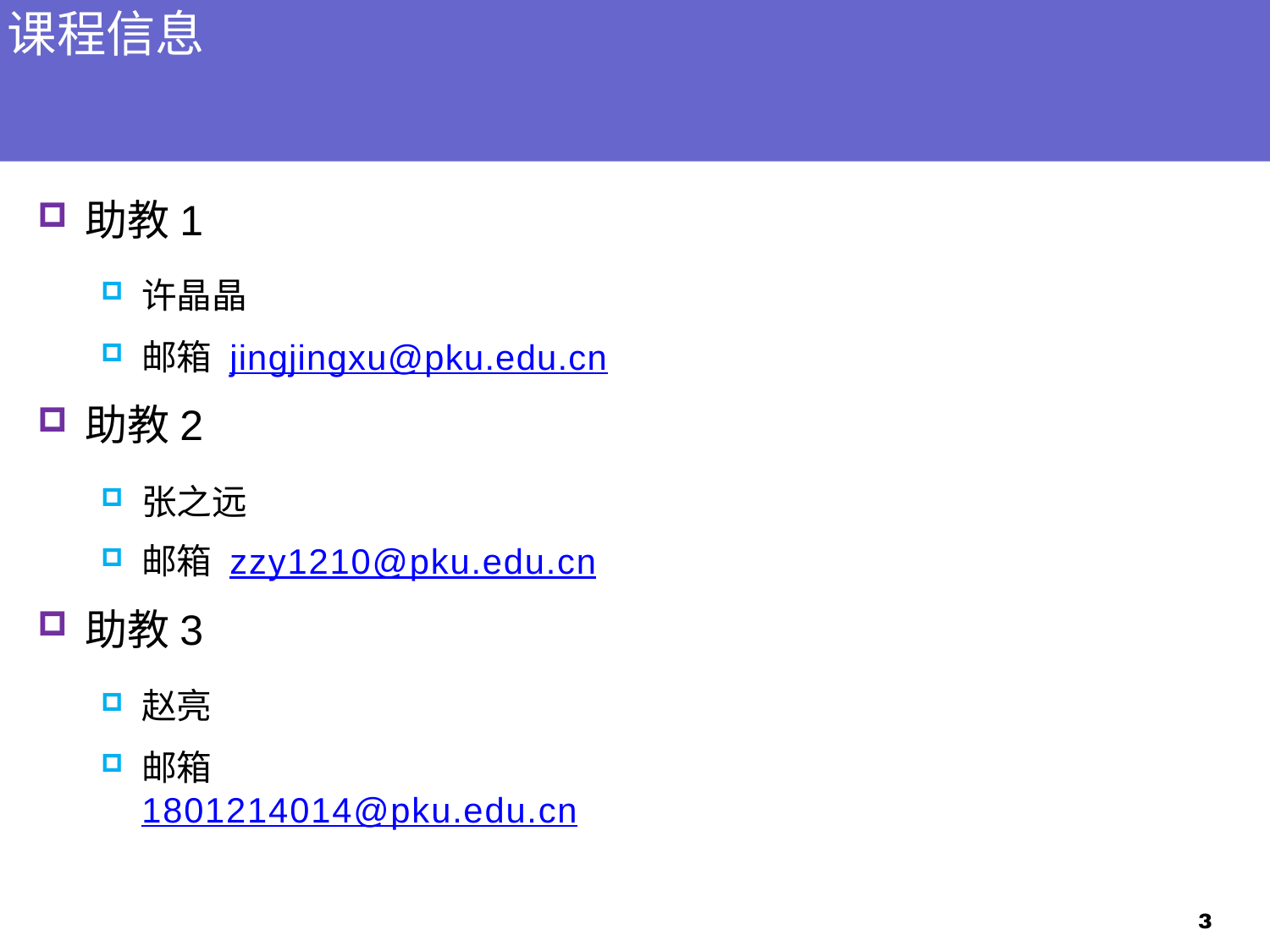

# 课程信息
助教信息
助教1
许晶晶
邮箱 jingjingxu@pku.edu.cn
助教2
张之远
邮箱 zzy1210@pku.edu.cn
助教3
赵亮
邮箱 1801214014@pku.edu.cn
3